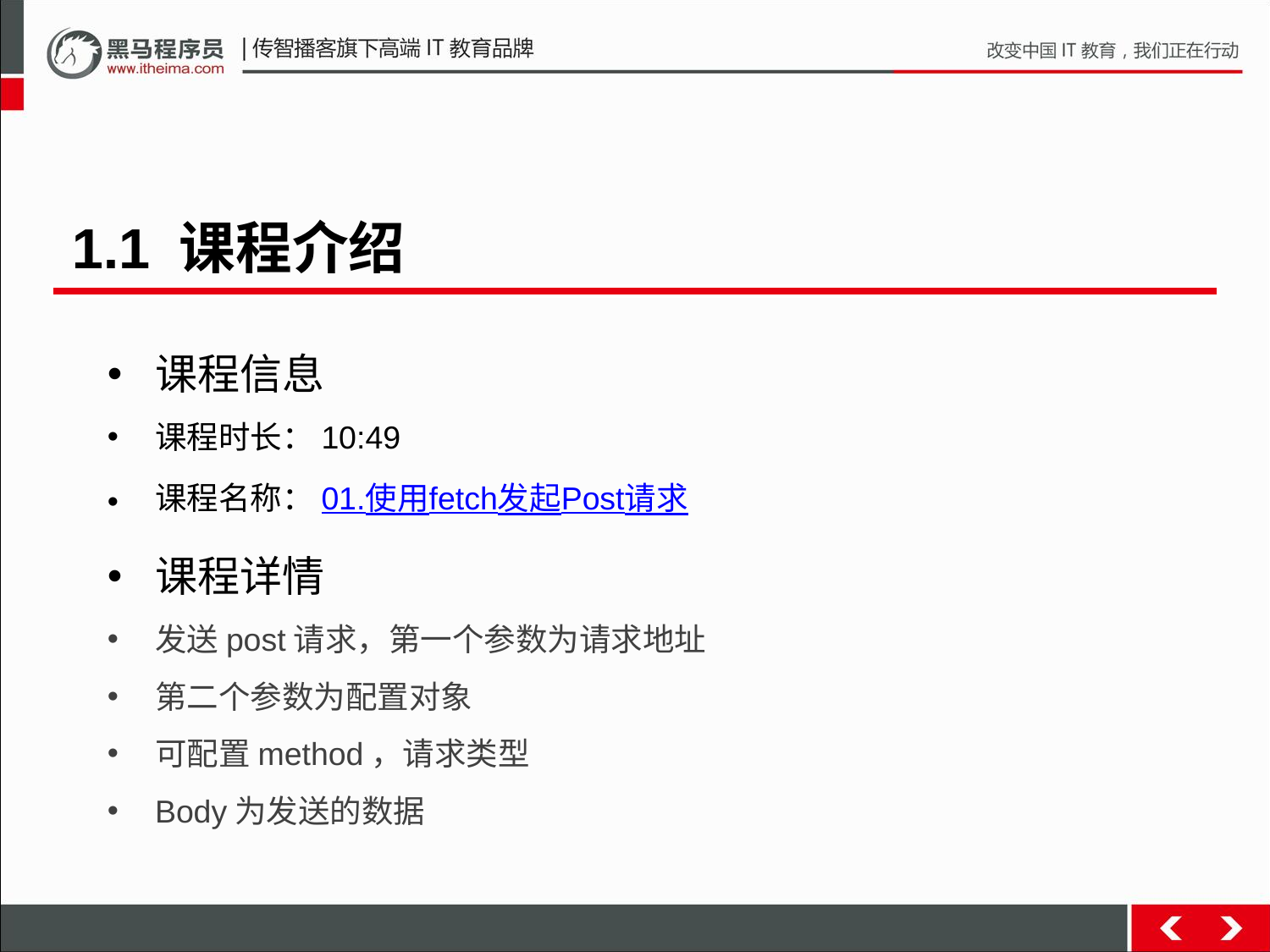

1.1 课程介绍
课程信息
课程时长：10:49
课程名称：01.使用fetch发起Post请求
课程详情
发送post请求，第一个参数为请求地址
第二个参数为配置对象
可配置method，请求类型
Body为发送的数据